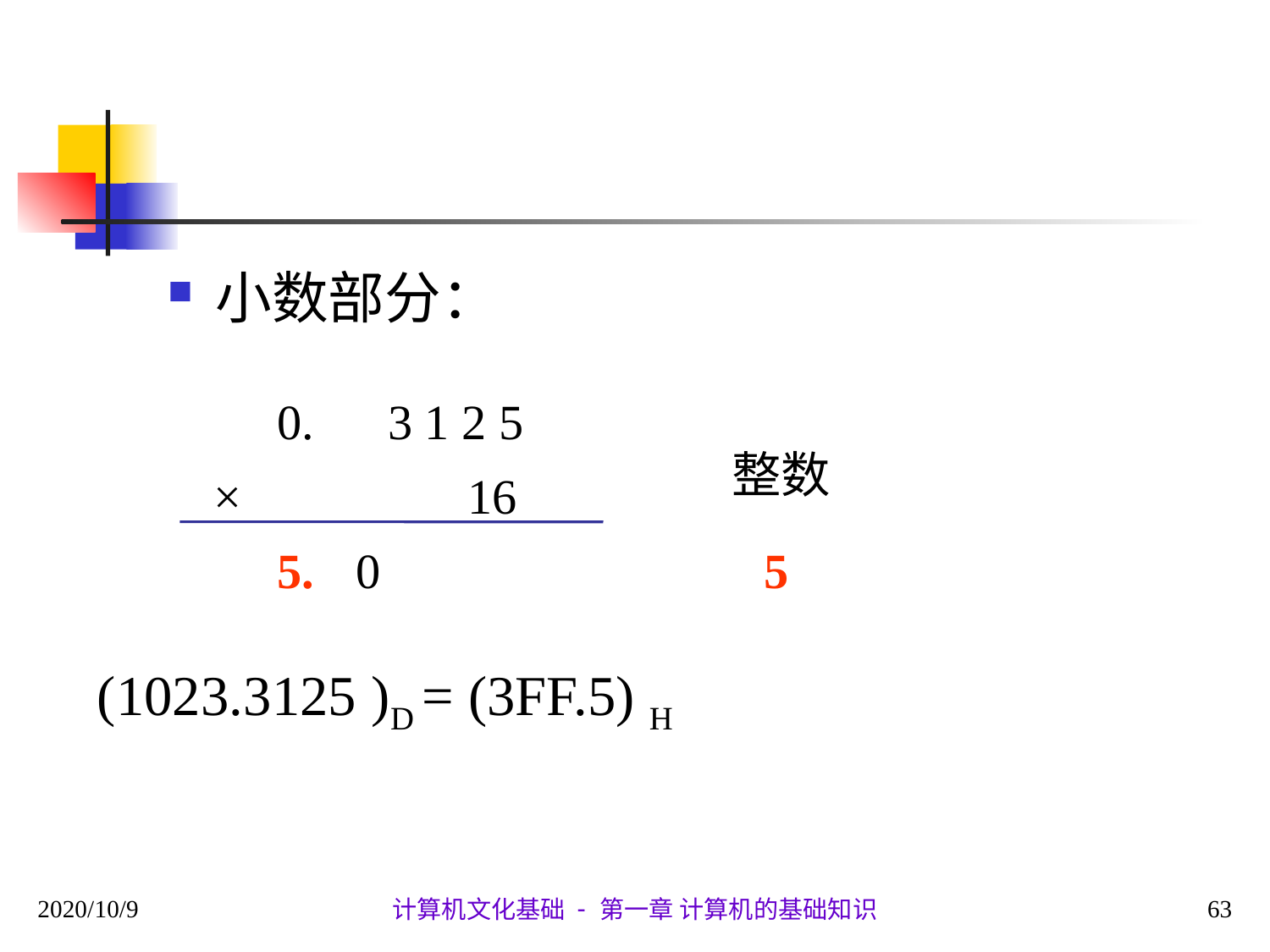

#

小数部分：

0.      3 1 2 5
整数
×
16

5.
   0
5
(1023.3125 )D = (3FF.5) H
2020/10/9
63
计算机文化基础 - 第一章 计算机的基础知识